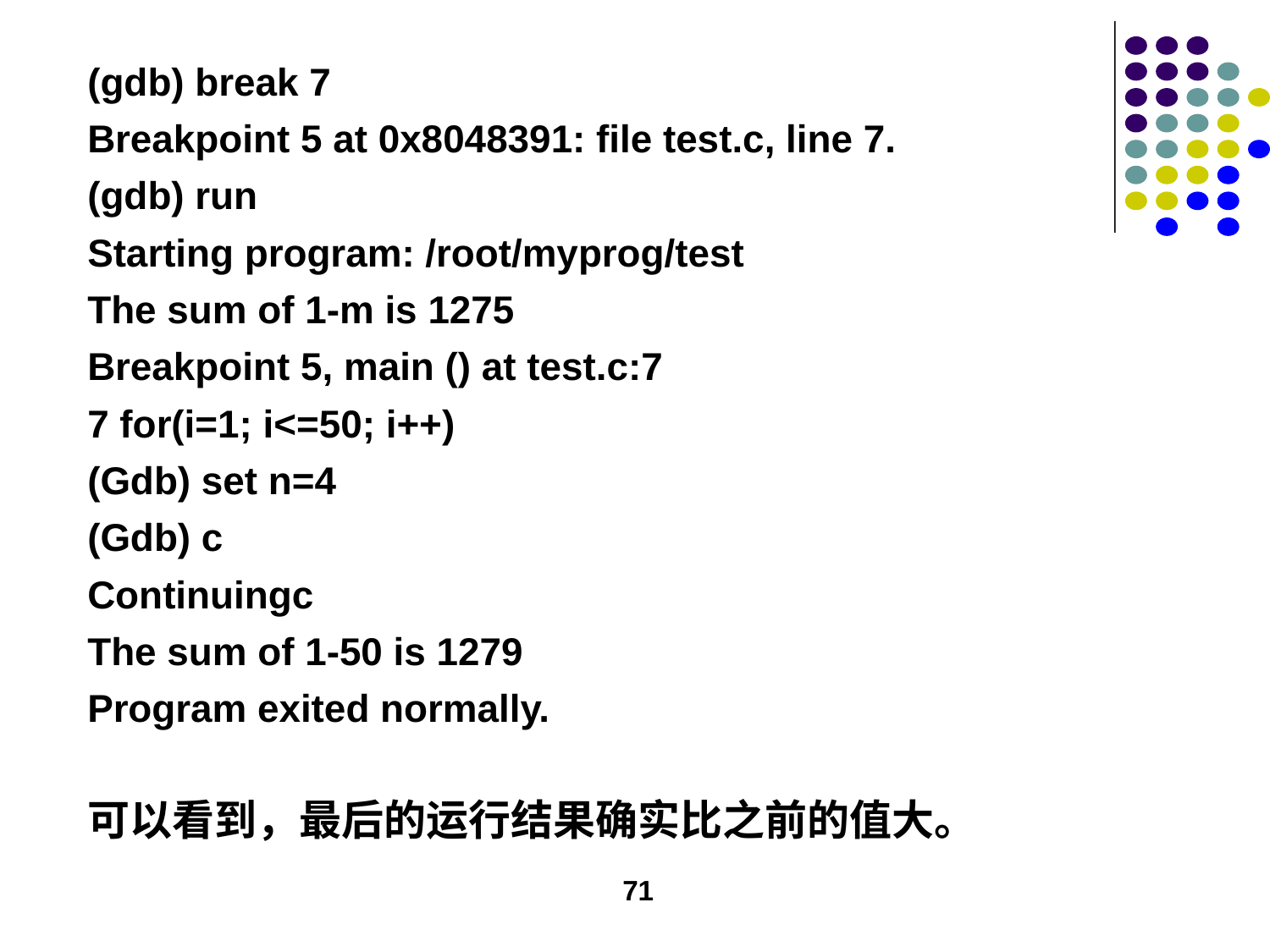

(gdb) break 7
Breakpoint 5 at 0x8048391: file test.c, line 7.
(gdb) run
Starting program: /root/myprog/test
The sum of 1-m is 1275
Breakpoint 5, main () at test.c:7
7 for(i=1; i<=50; i++)
(Gdb) set n=4
(Gdb) c
Continuingc
The sum of 1-50 is 1279
Program exited normally.

可以看到，最后的运行结果确实比之前的值大。
71